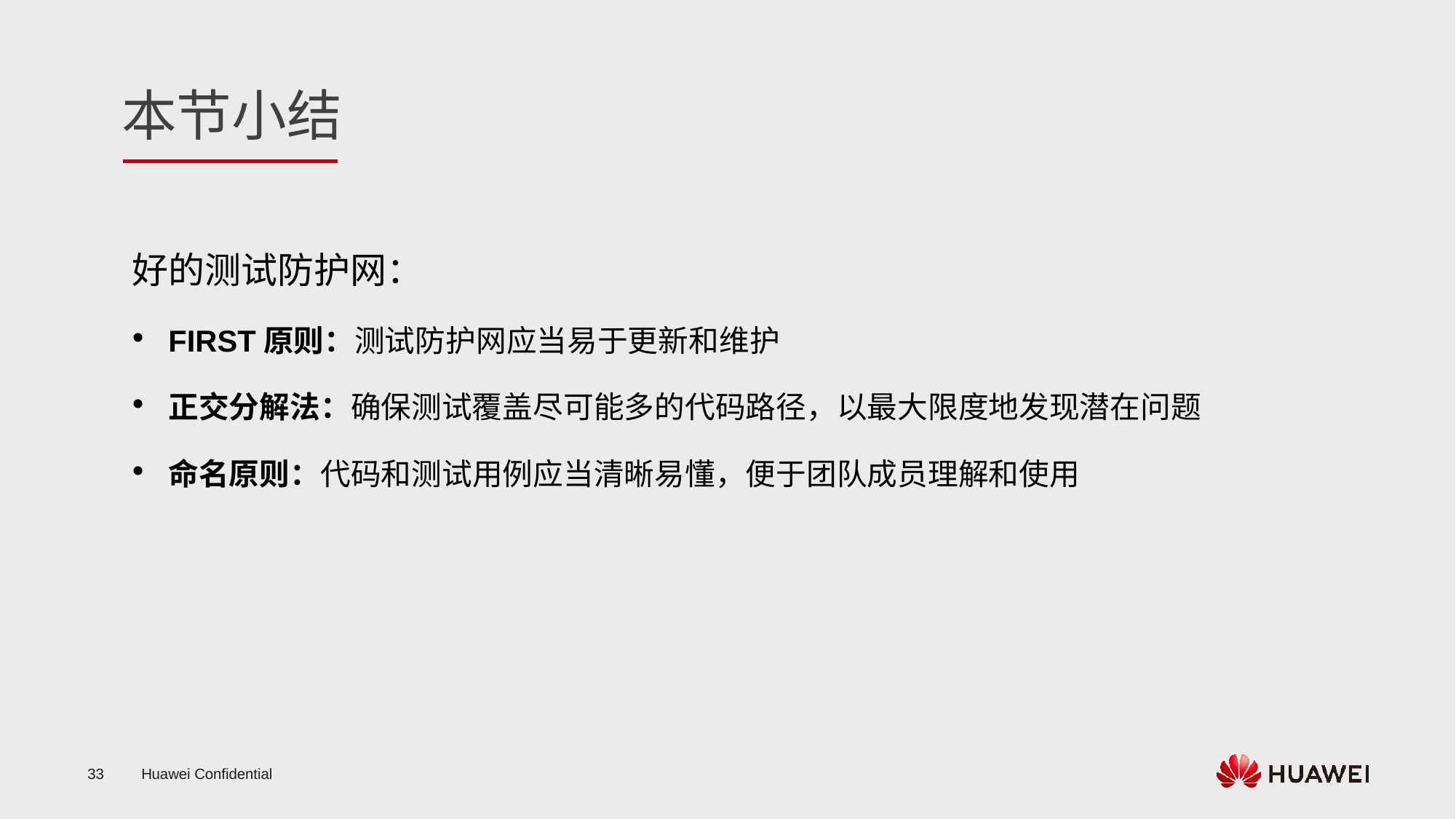

好的测试防护网：
FIRST原则：测试防护网应当易于更新和维护
正交分解法：确保测试覆盖尽可能多的代码路径，以最大限度地发现潜在问题
命名原则：代码和测试用例应当清晰易懂，便于团队成员理解和使用